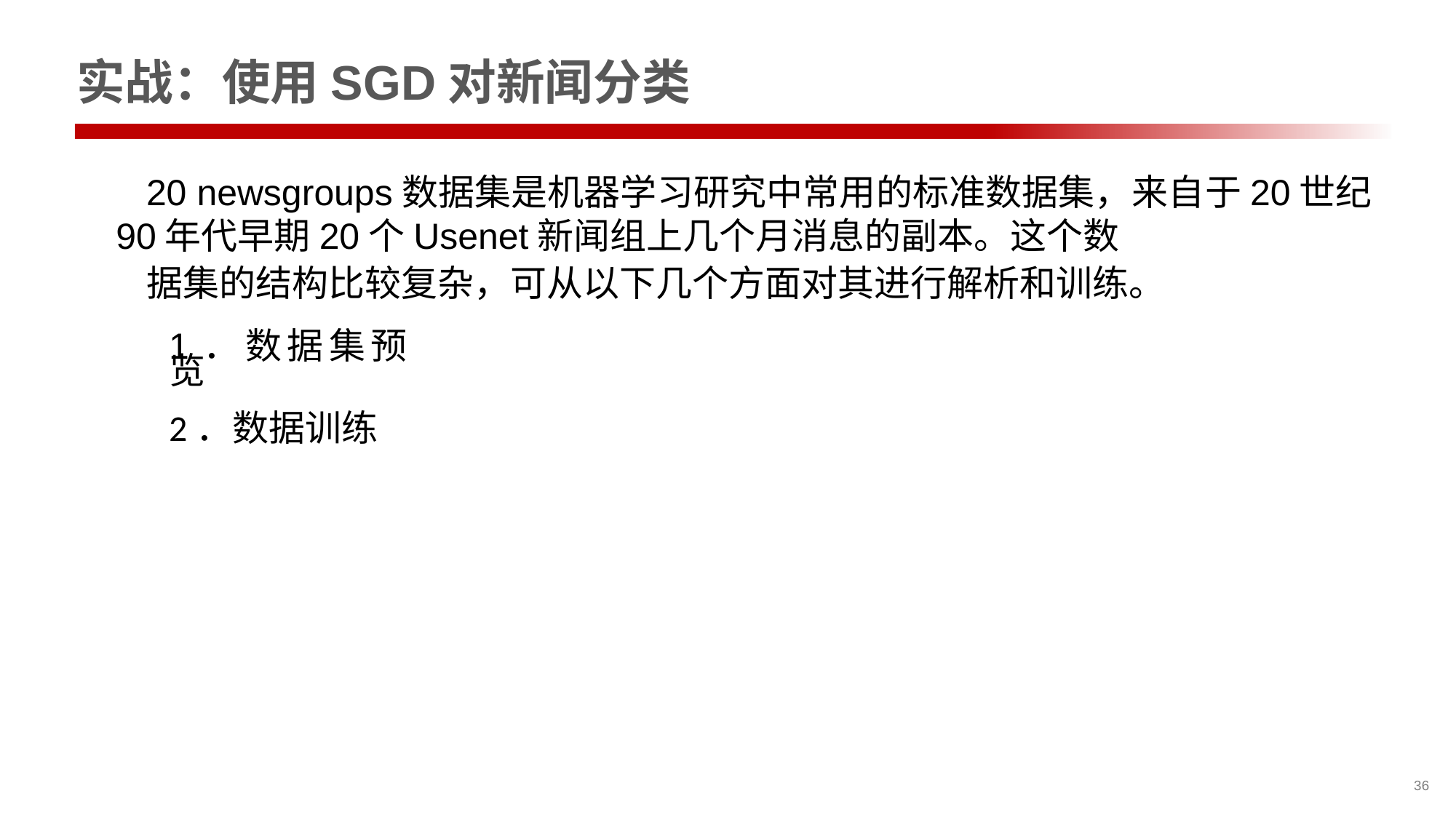

# 实战：使用SGD对新闻分类

20 newsgroups数据集是机器学习研究中常用的标准数据集，来自于20世纪90年代早期20个Usenet新闻组上几个月消息的副本。这个数
据集的结构比较复杂，可从以下几个方面对其进行解析和训练。
1．数据集预览

2．数据训练

36